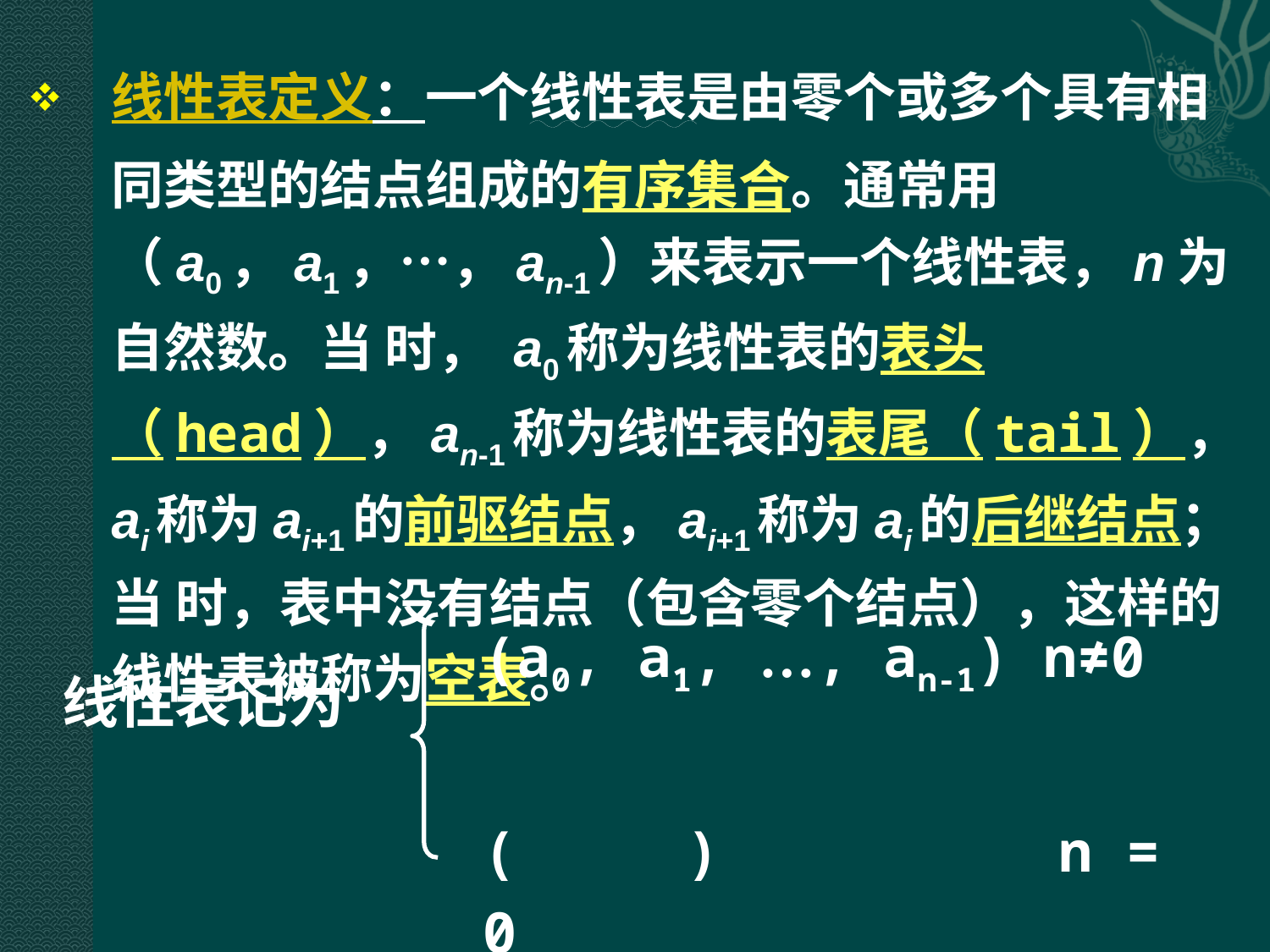

线性表定义：一个线性表是由零个或多个具有相同类型的结点组成的有序集合。通常用（a0，a1，…，an-1）来表示一个线性表，n为自然数。当 时， a0称为线性表的表头（head），an-1称为线性表的表尾（tail），ai称为ai+1的前驱结点，ai+1称为ai的后继结点；当 时，表中没有结点（包含零个结点），这样的线性表被称为空表。

(a0, a1, …, an-1) n≠0

(     )          n = 0
线性表记为